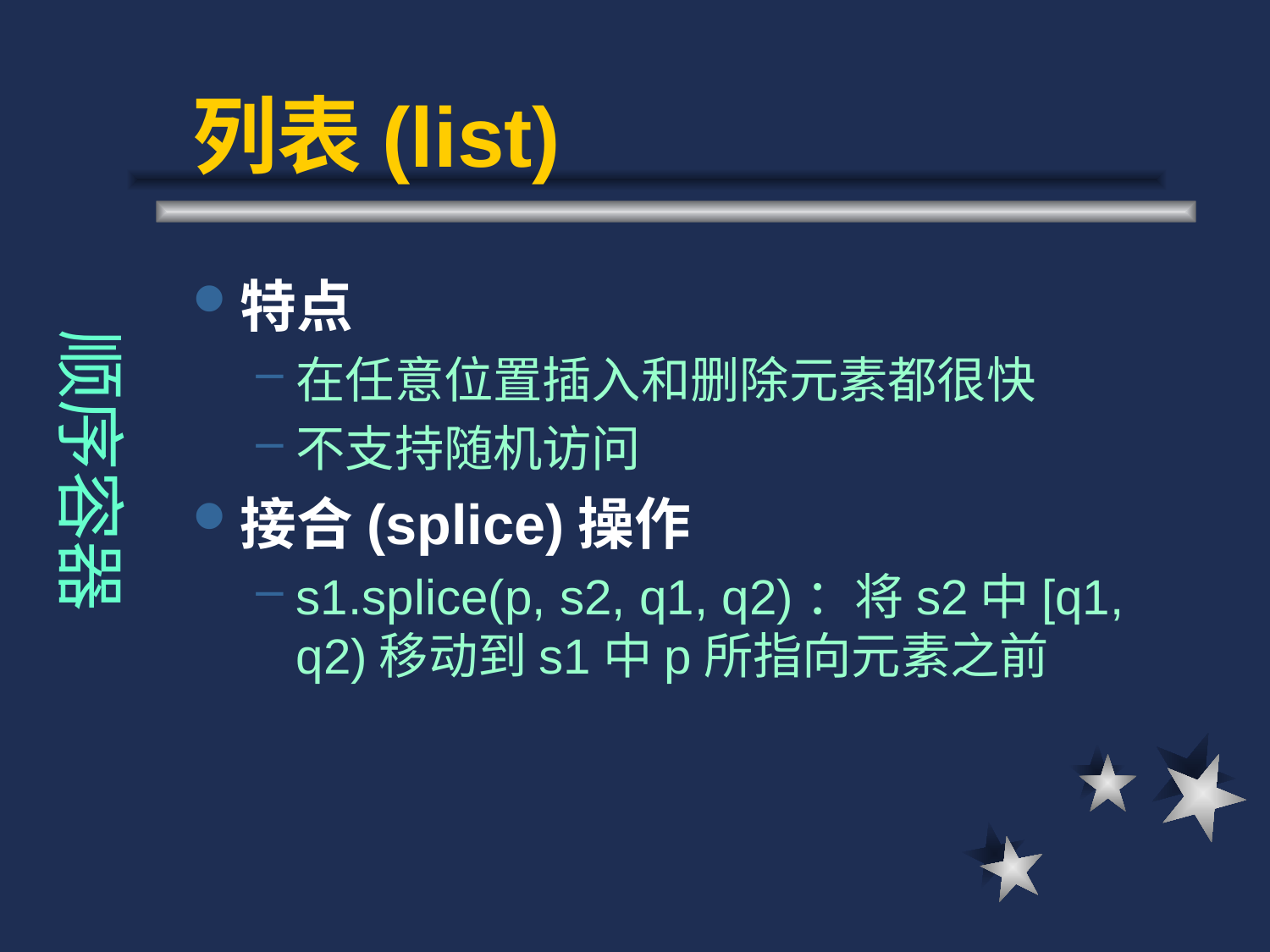

# 列表(list)
顺序容器
特点
在任意位置插入和删除元素都很快
不支持随机访问
接合(splice)操作
s1.splice(p, s2, q1, q2)：将s2中[q1, q2)移动到s1中p所指向元素之前

27